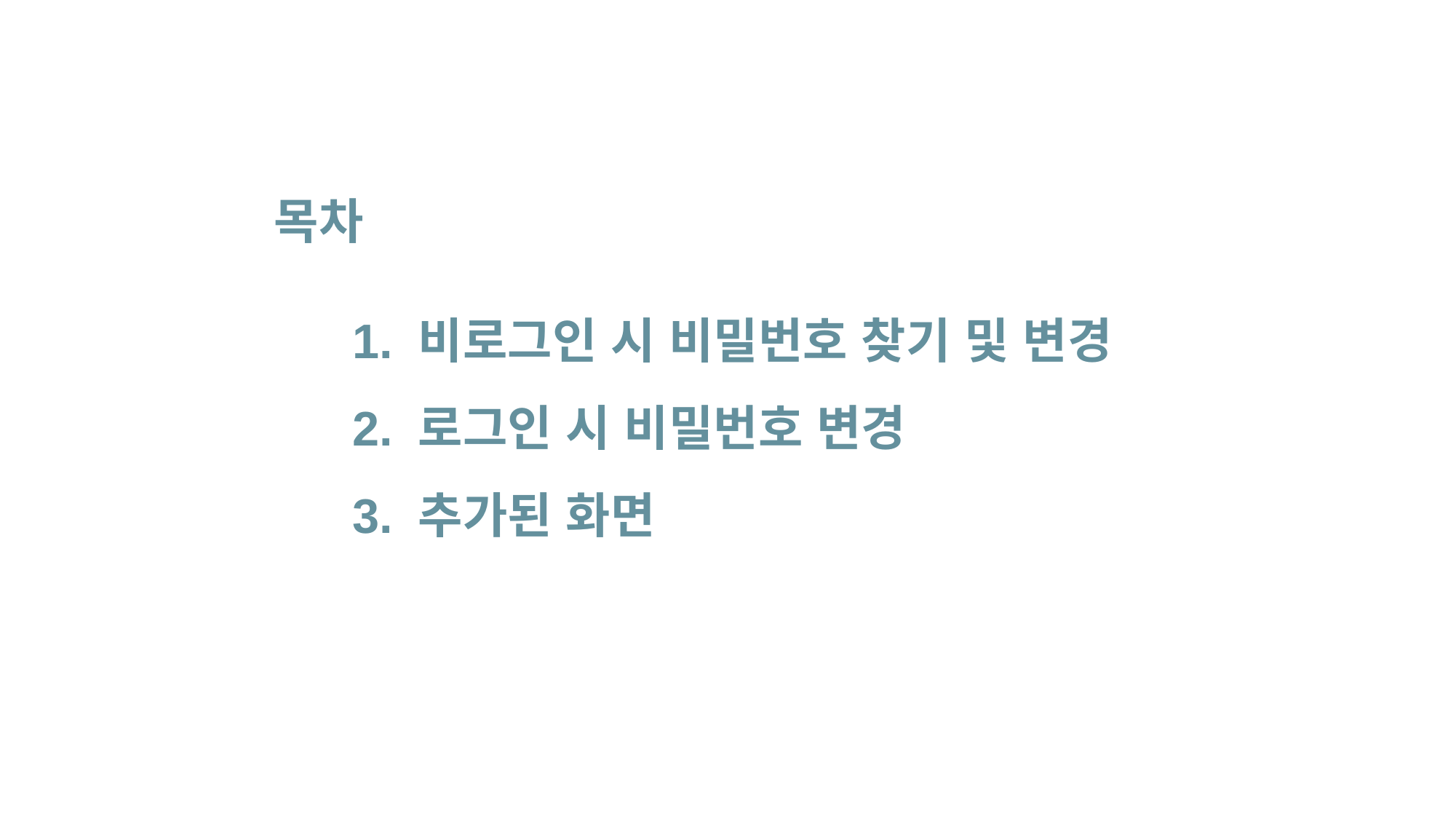

목차
1. 비로그인 시 비밀번호 찾기 및 변경
2. 로그인 시 비밀번호 변경
3. 추가된 화면